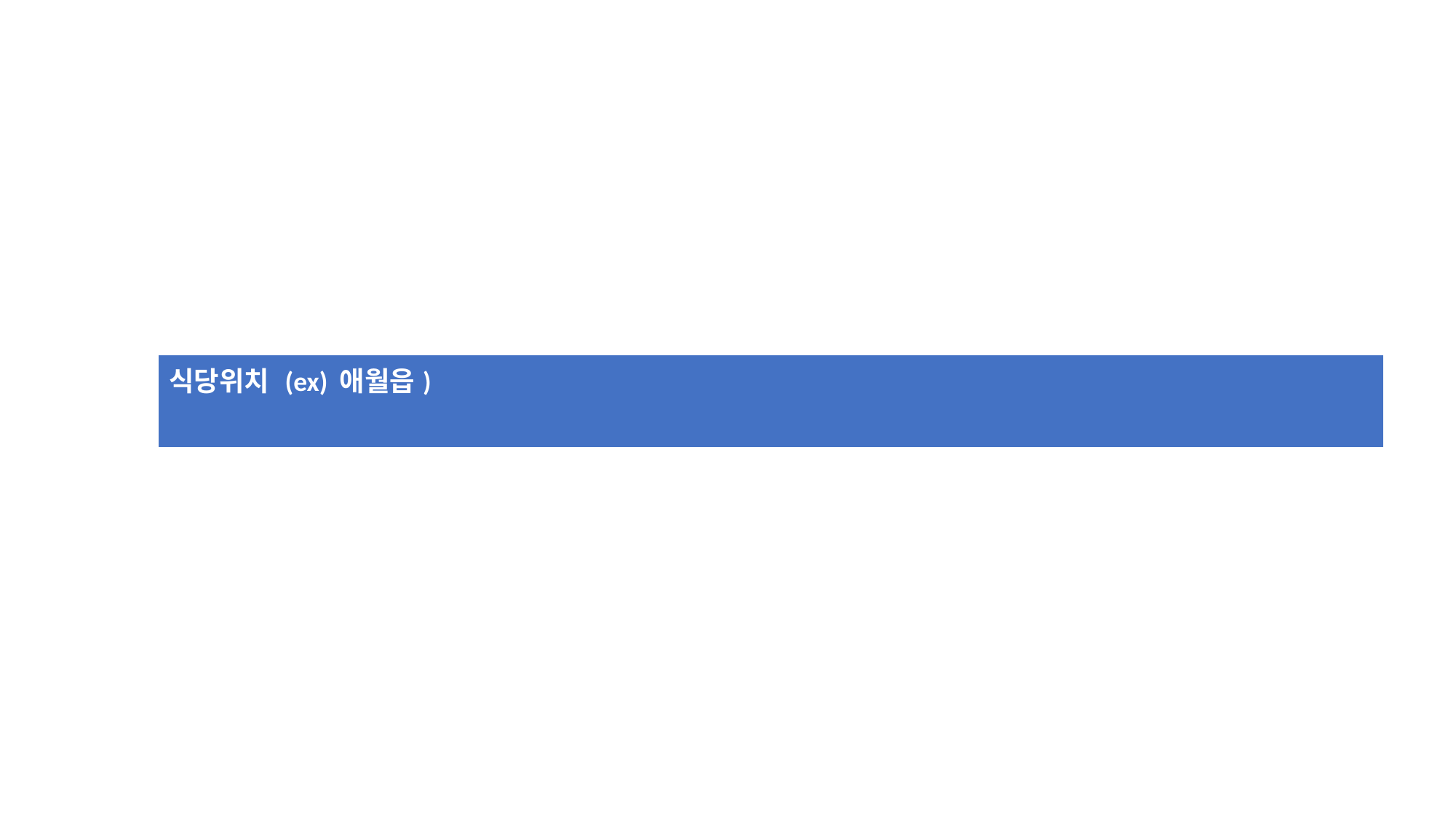

| 식당위치 (ex) 애월읍) |
| --- |